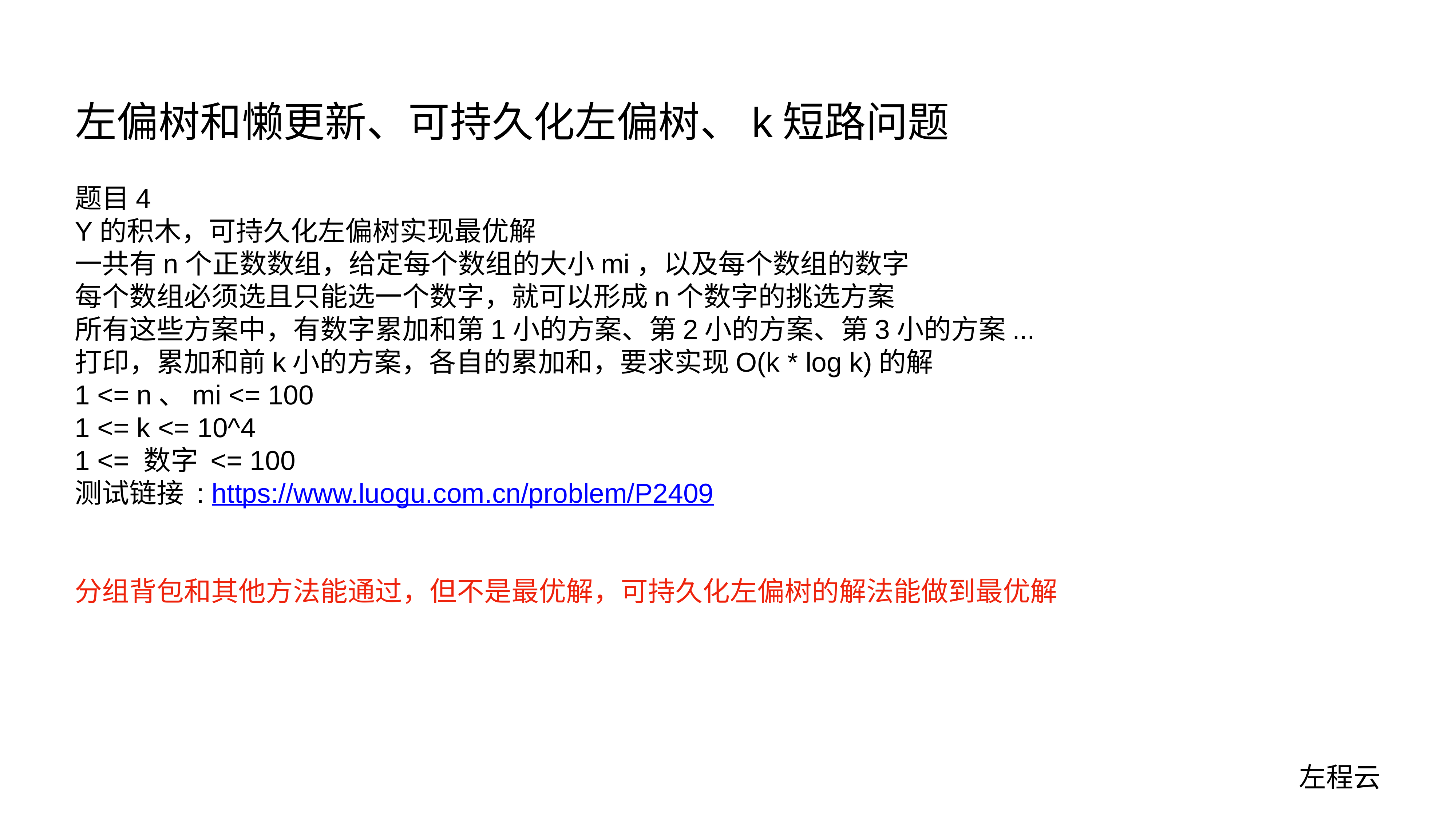

# 左偏树和懒更新、可持久化左偏树、k短路问题
题目4
Y的积木，可持久化左偏树实现最优解
一共有n个正数数组，给定每个数组的大小mi，以及每个数组的数字
每个数组必须选且只能选一个数字，就可以形成n个数字的挑选方案
所有这些方案中，有数字累加和第1小的方案、第2小的方案、第3小的方案...
打印，累加和前k小的方案，各自的累加和，要求实现O(k * log k)的解
1 <= n、mi <= 100
1 <= k <= 10^4
1 <= 数字 <= 100
测试链接 : https://www.luogu.com.cn/problem/P2409

分组背包和其他方法能通过，但不是最优解，可持久化左偏树的解法能做到最优解
左程云